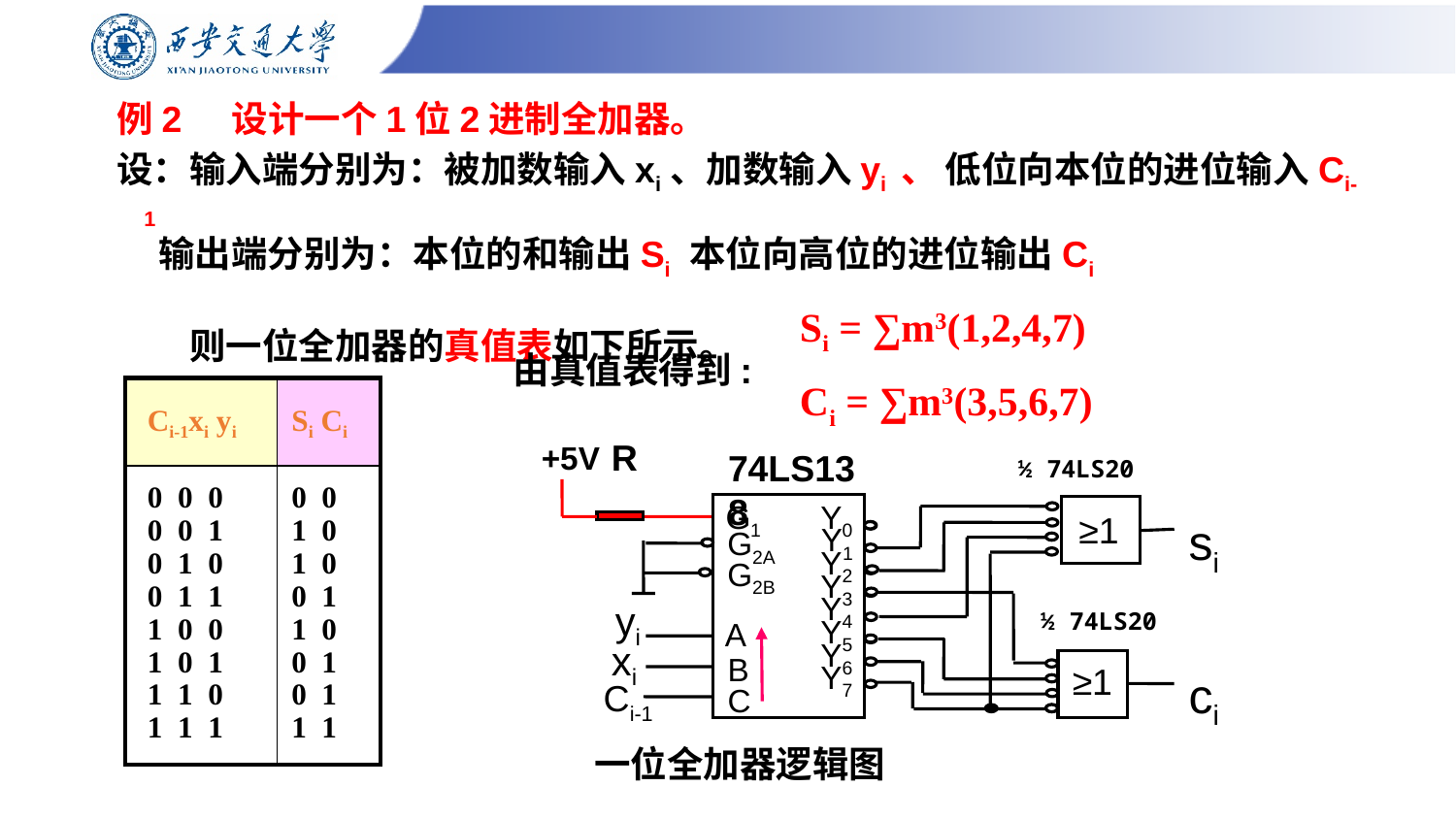

# 例2    设计一个1位2进制全加器。
设：输入端分别为：被加数输入xi、加数输入yi 、 低位向本位的进位输入Ci-1
    输出端分别为：本位的和输出Si 本位向高位的进位输出Ci

　　则一位全加器的真值表如下所示。
Si = ∑m3(1,2,4,7)
Ci = ∑m3(3,5,6,7)
由真值表得到:
| Ci-1xi yi | Si Ci |
| --- | --- |
| 0 0 0 0 0 1 0 1 0 0 1 1 1 0 0 1 0 1 1 1 0 1 1 1 | 0 0 1 0 1 0 0 1 1 0 0 1 0 1 1 1 |
R
+5V
74LS138
½ 74LS20

G1
Y0

si

Y1
G2A

Y2

G2B

Y3

Y4
yi

½ 74LS20
Y5
A

Y6
xi

B
Y7

≥1

ci

Ci-1
C

一位全加器逻辑图

≥1